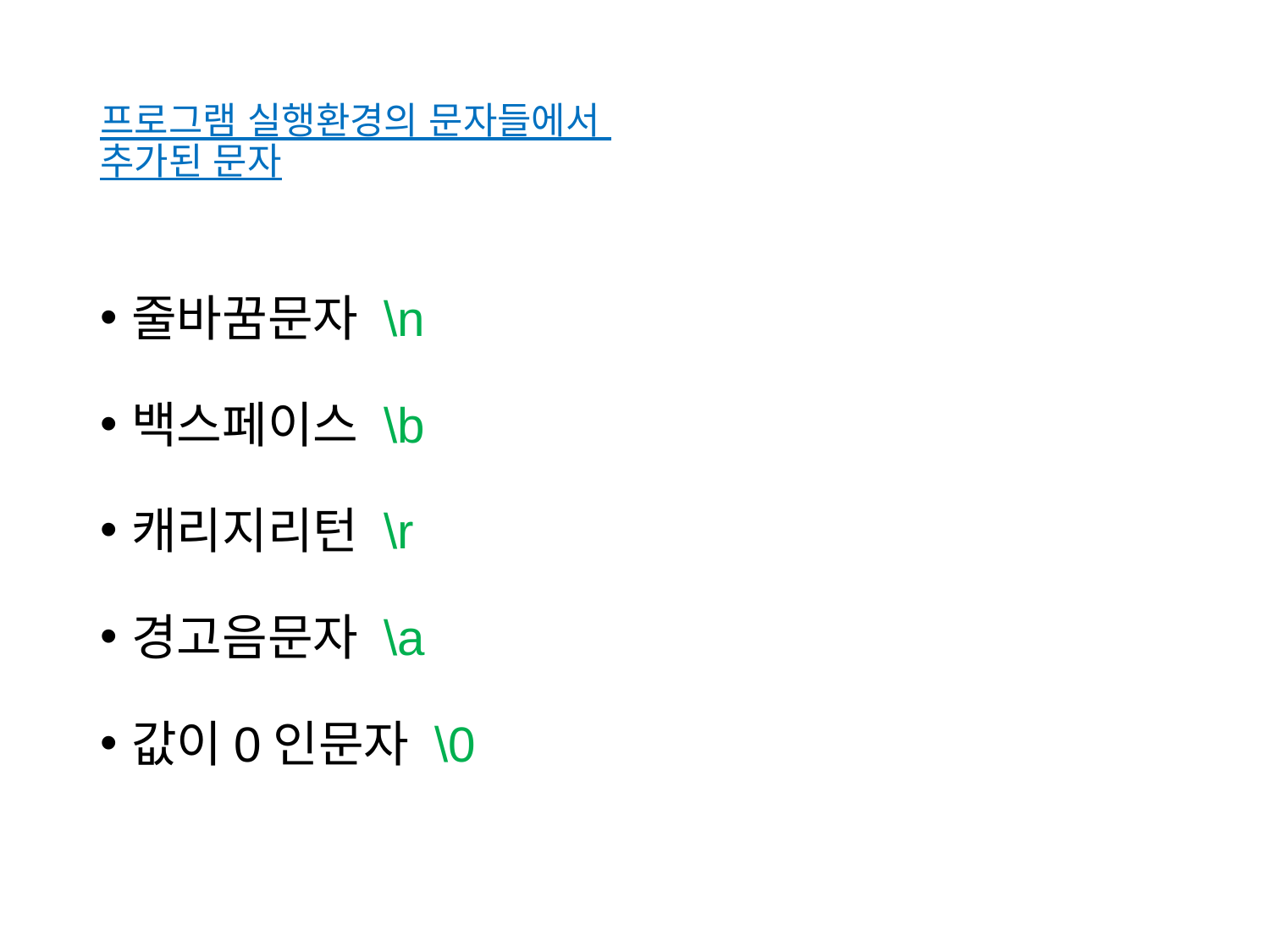

# 프로그램 실행환경의 문자들에서 추가된 문자
줄바꿈문자 \n
백스페이스 \b
캐리지리턴 \r
경고음문자 \a
값이0인문자 \0